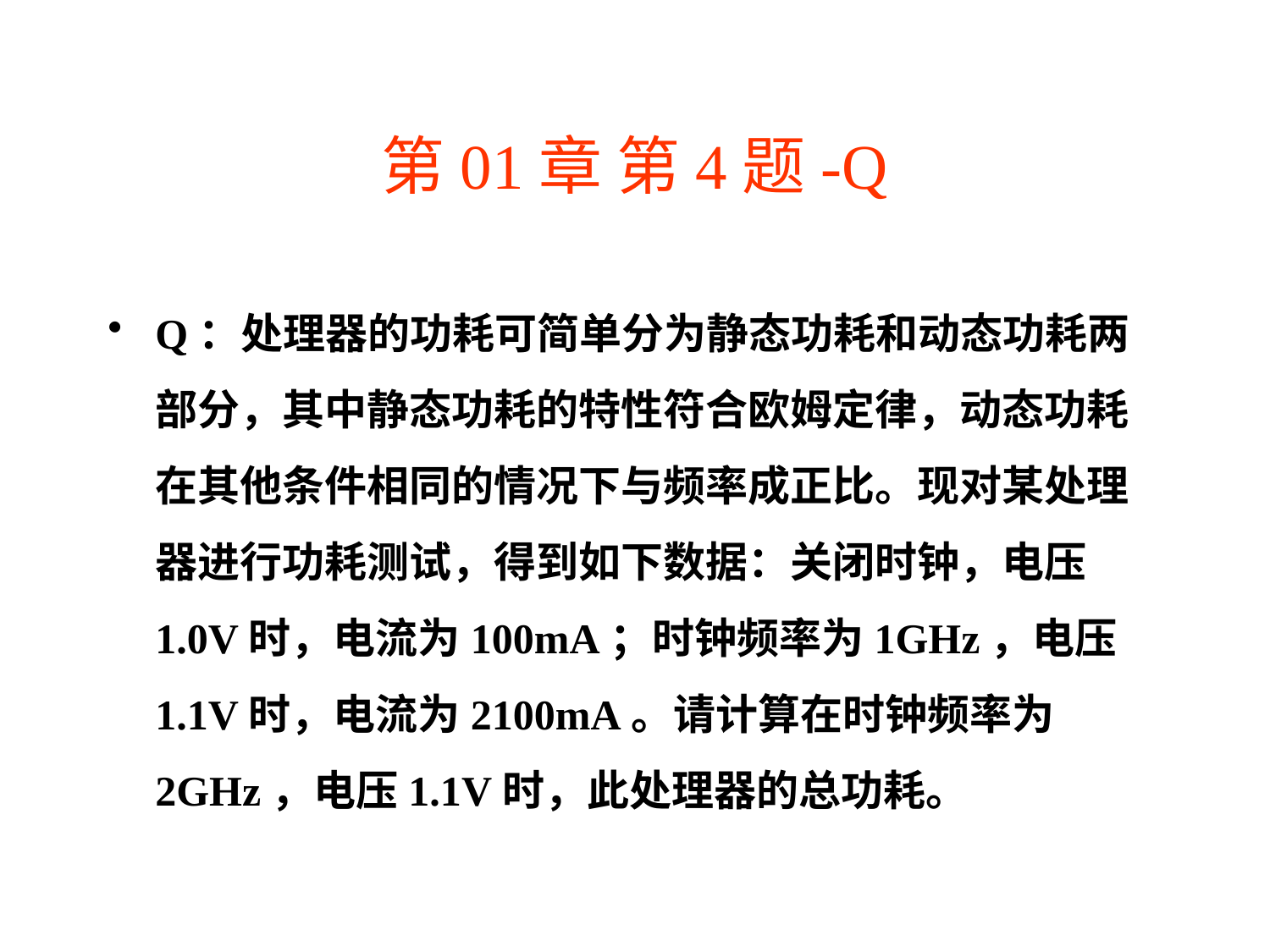

# 第01章 第4题-Q
Q：处理器的功耗可简单分为静态功耗和动态功耗两部分，其中静态功耗的特性符合欧姆定律，动态功耗在其他条件相同的情况下与频率成正比。现对某处理器进行功耗测试，得到如下数据：关闭时钟，电压1.0V时，电流为100mA；时钟频率为1GHz，电压1.1V时，电流为2100mA。请计算在时钟频率为2GHz，电压1.1V时，此处理器的总功耗。